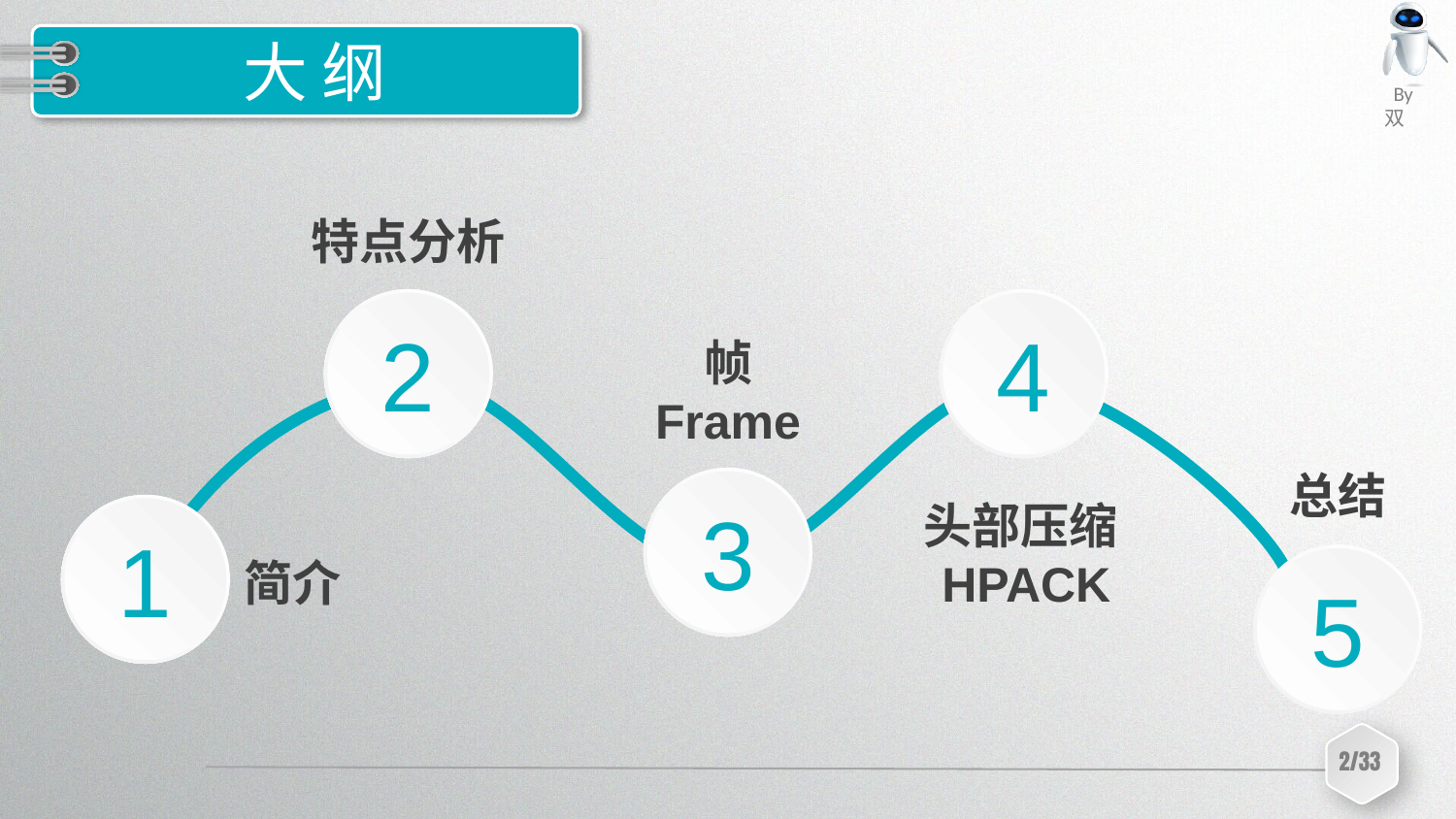

# 大 纲
特点分析

2

4
帧
Frame

总结

3
头部压缩HPACK

1

5
简介